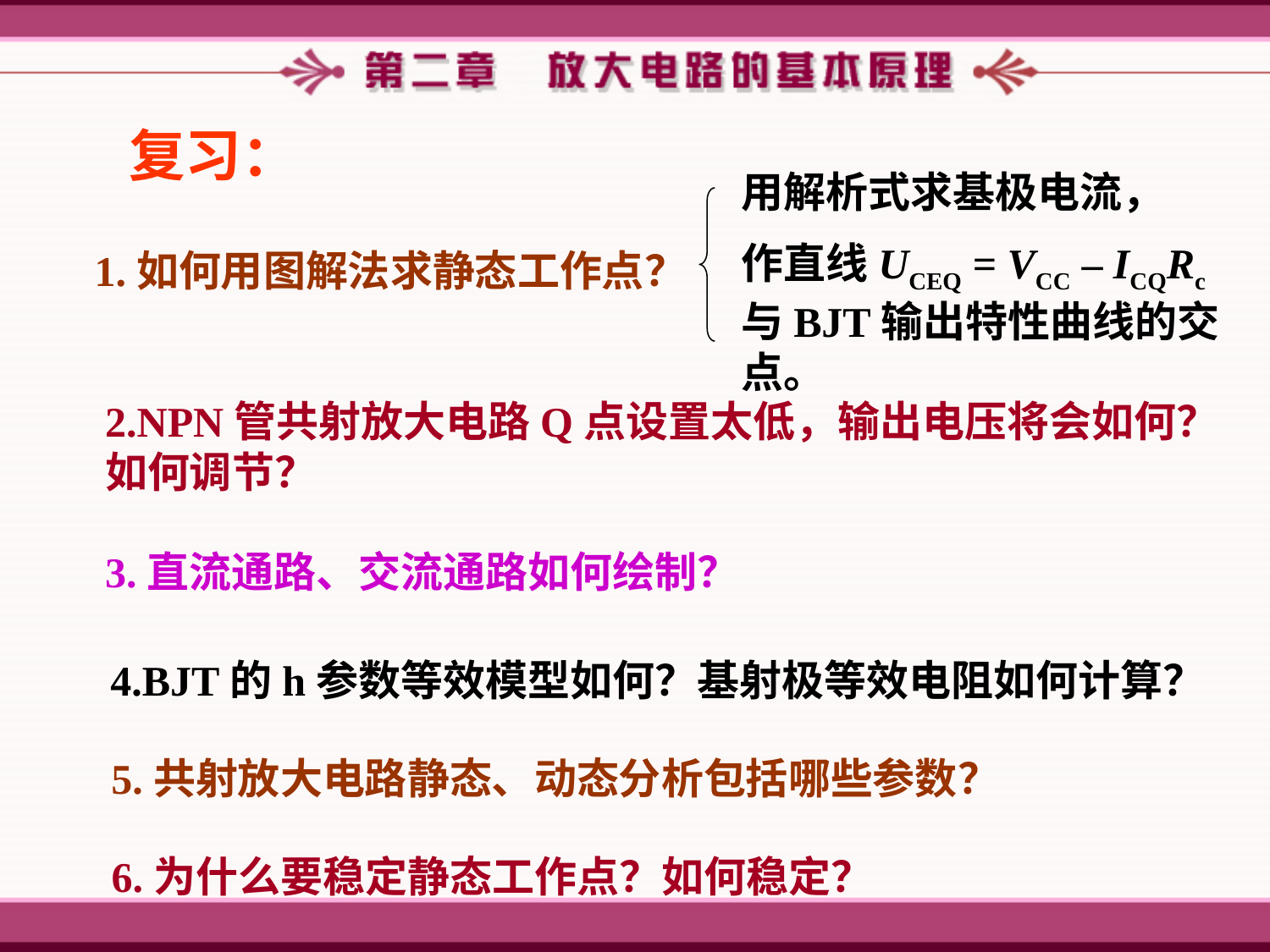

复习：
用解析式求基极电流，
作直线UCEQ = VCC – ICQRc与BJT输出特性曲线的交点。

1.如何用图解法求静态工作点？
2.NPN管共射放大电路Q点设置太低，输出电压将会如何？如何调节？
3.直流通路、交流通路如何绘制？
4.BJT的h参数等效模型如何？基射极等效电阻如何计算？
5.共射放大电路静态、动态分析包括哪些参数？
6.为什么要稳定静态工作点？如何稳定？